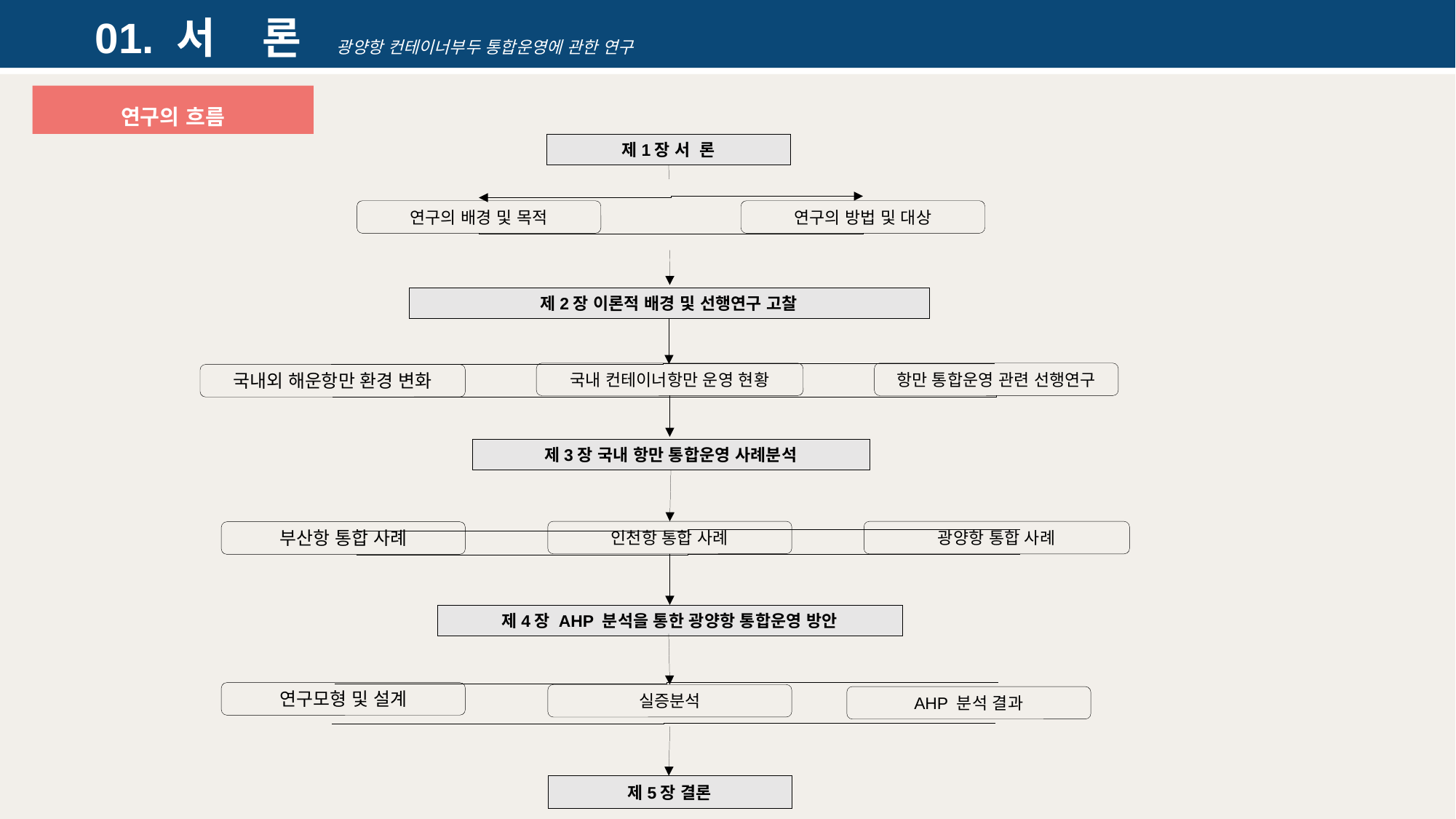

01. 서    론   광양항 컨테이너부두 통합운영에 관한 연구
연구의 흐름
제1장 서  론
연구의 배경 및 목적
연구의 방법 및 대상
제2장 이론적 배경 및 선행연구 고찰
국내 컨테이너항만 운영 현황
항만 통합운영 관련 선행연구
국내외 해운항만 환경 변화
제3장 국내 항만 통합운영 사례분석
인천항 통합 사례
광양항 통합 사례
부산항 통합 사례
제4장 AHP 분석을 통한 광양항 통합운영 방안
연구모형 및 설계
실증분석
AHP 분석 결과
제5장 결론